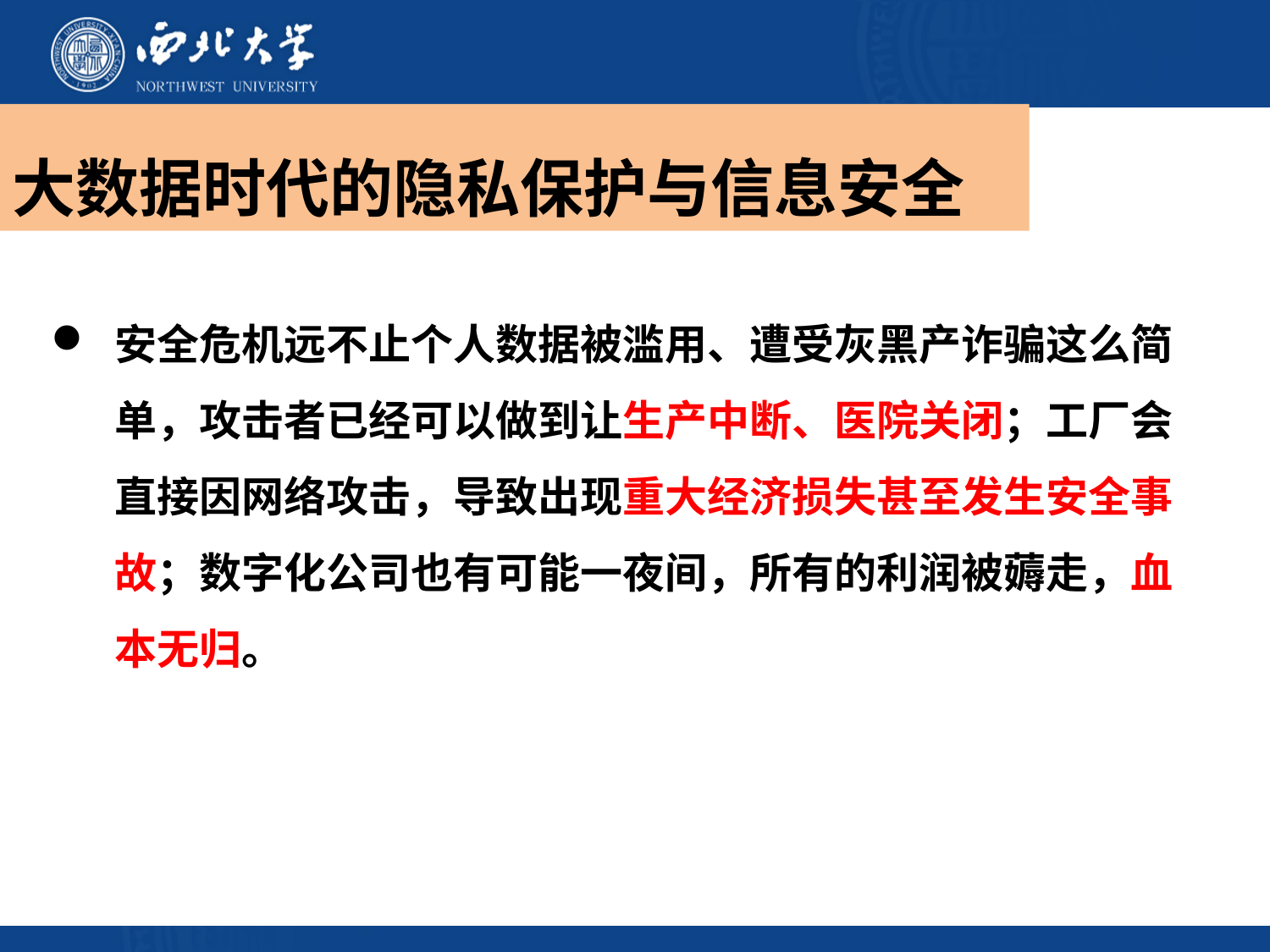

大数据时代的隐私保护与信息安全
安全危机远不止个人数据被滥用、遭受灰黑产诈骗这么简单，攻击者已经可以做到让生产中断、医院关闭；工厂会直接因网络攻击，导致出现重大经济损失甚至发生安全事故；数字化公司也有可能一夜间，所有的利润被薅走，血本无归。